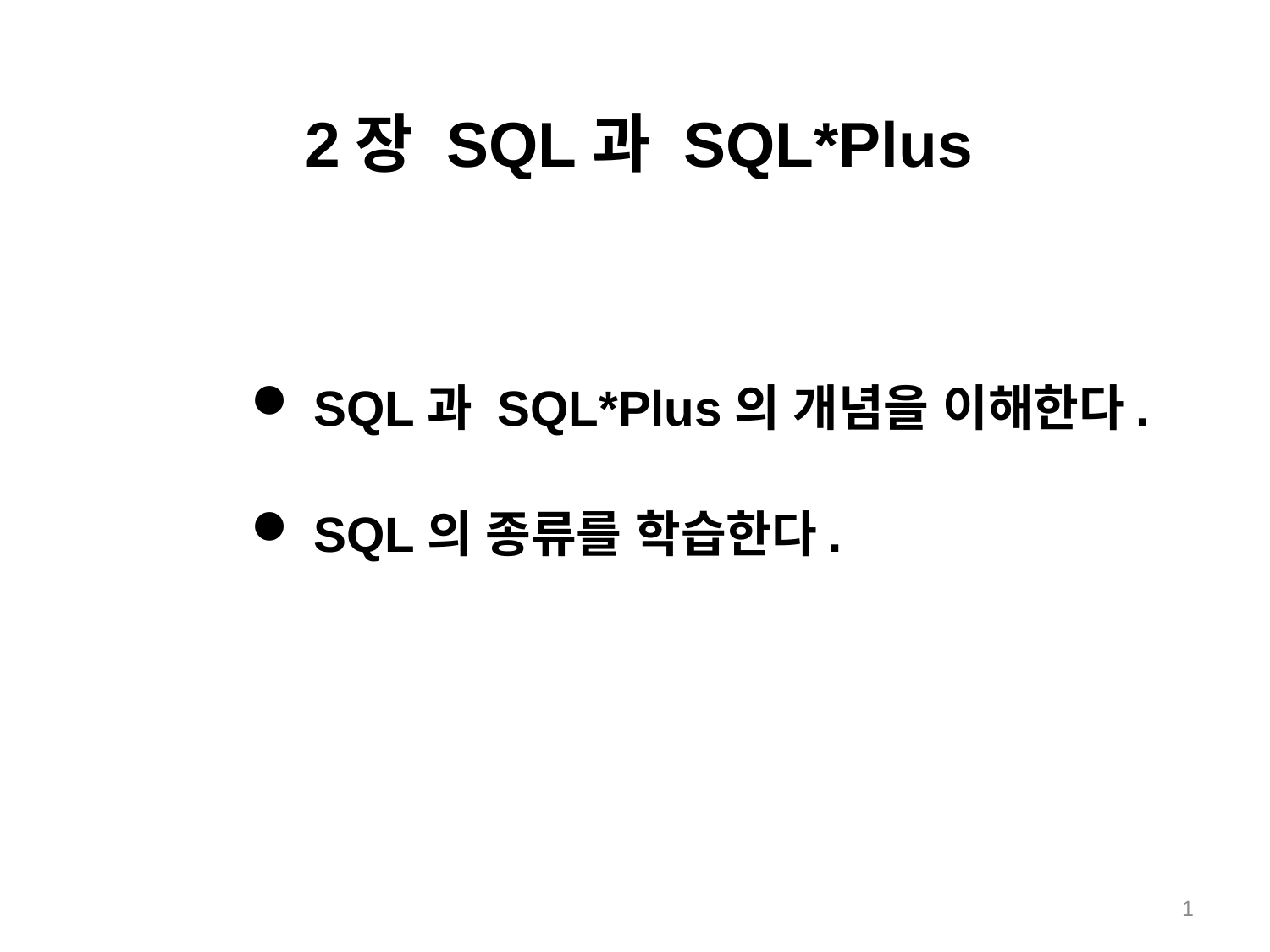

# 2장 SQL과 SQL*Plus
 SQL과 SQL*Plus의 개념을 이해한다.

 SQL의 종류를 학습한다.
1